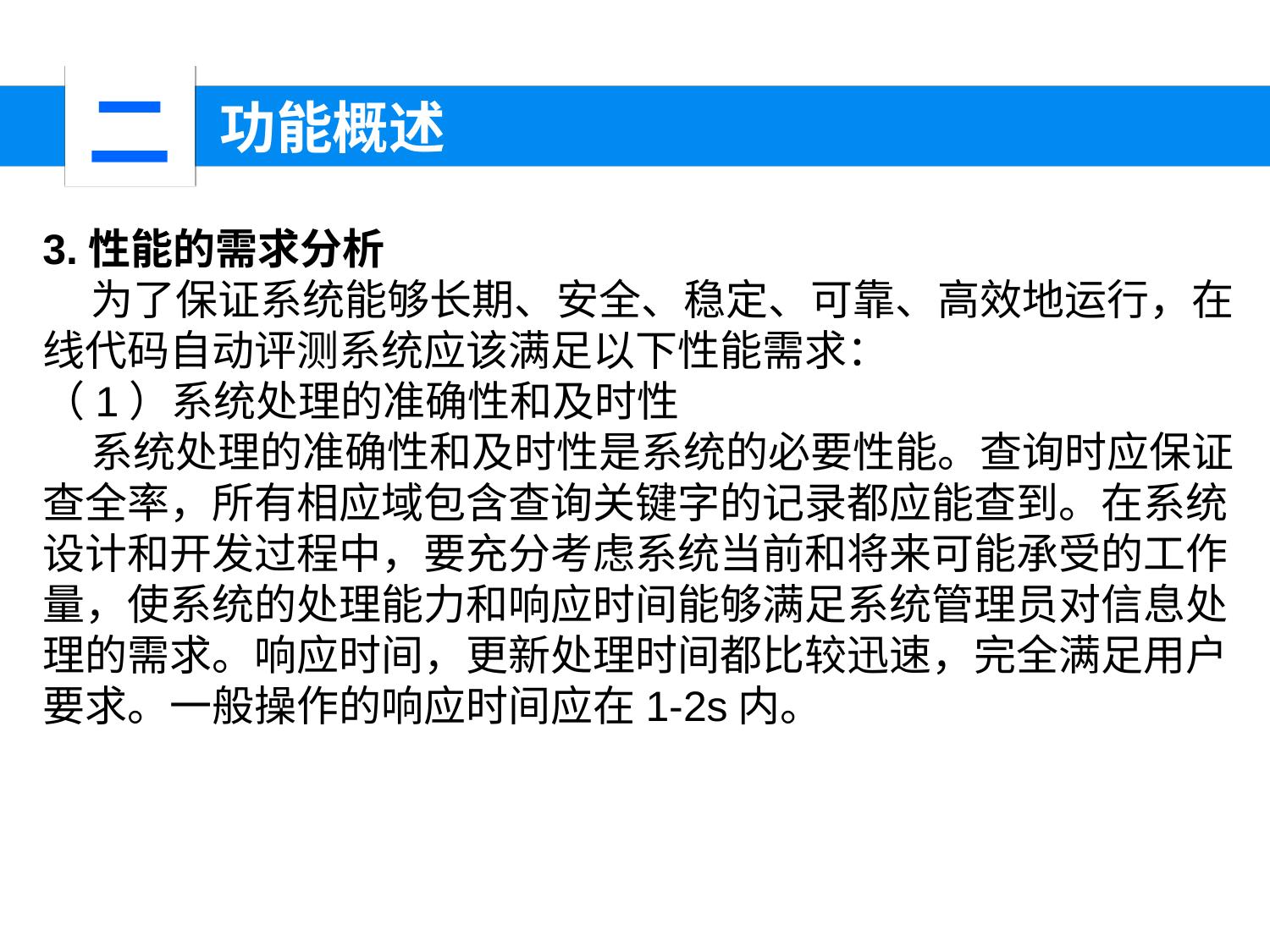

二
               功能概述
3.性能的需求分析
    为了保证系统能够长期、安全、稳定、可靠、高效地运行，在线代码自动评测系统应该满足以下性能需求：
（1）系统处理的准确性和及时性
    系统处理的准确性和及时性是系统的必要性能。查询时应保证查全率，所有相应域包含查询关键字的记录都应能查到。在系统设计和开发过程中，要充分考虑系统当前和将来可能承受的工作量，使系统的处理能力和响应时间能够满足系统管理员对信息处理的需求。响应时间，更新处理时间都比较迅速，完全满足用户要求。一般操作的响应时间应在1-2s内。
XXXX年
XXXX年